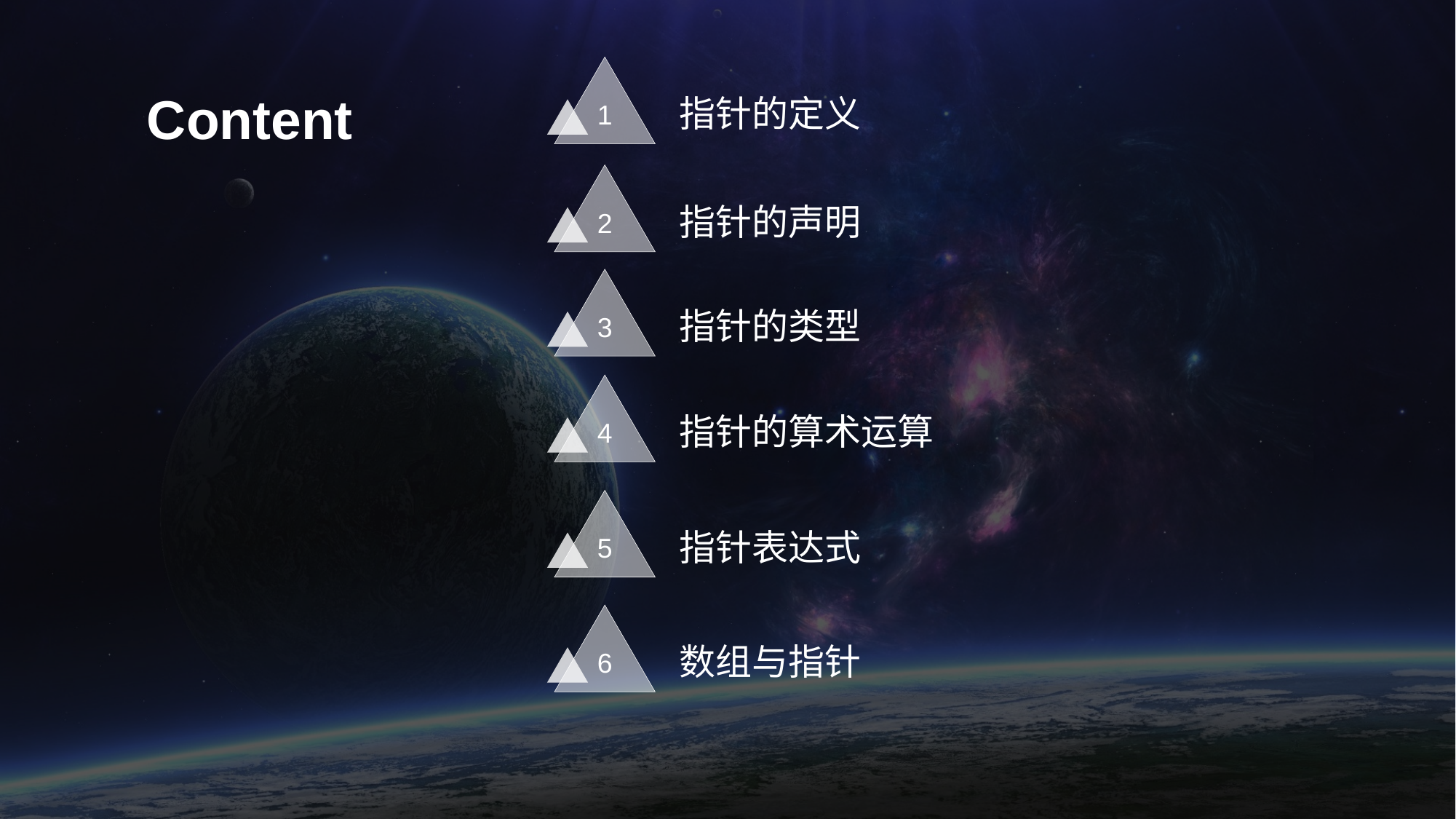

1
指针的定义

Content
2
指针的声明

3
指针的类型

4
指针的算术运算

5
指针表达式

6
数组与指针